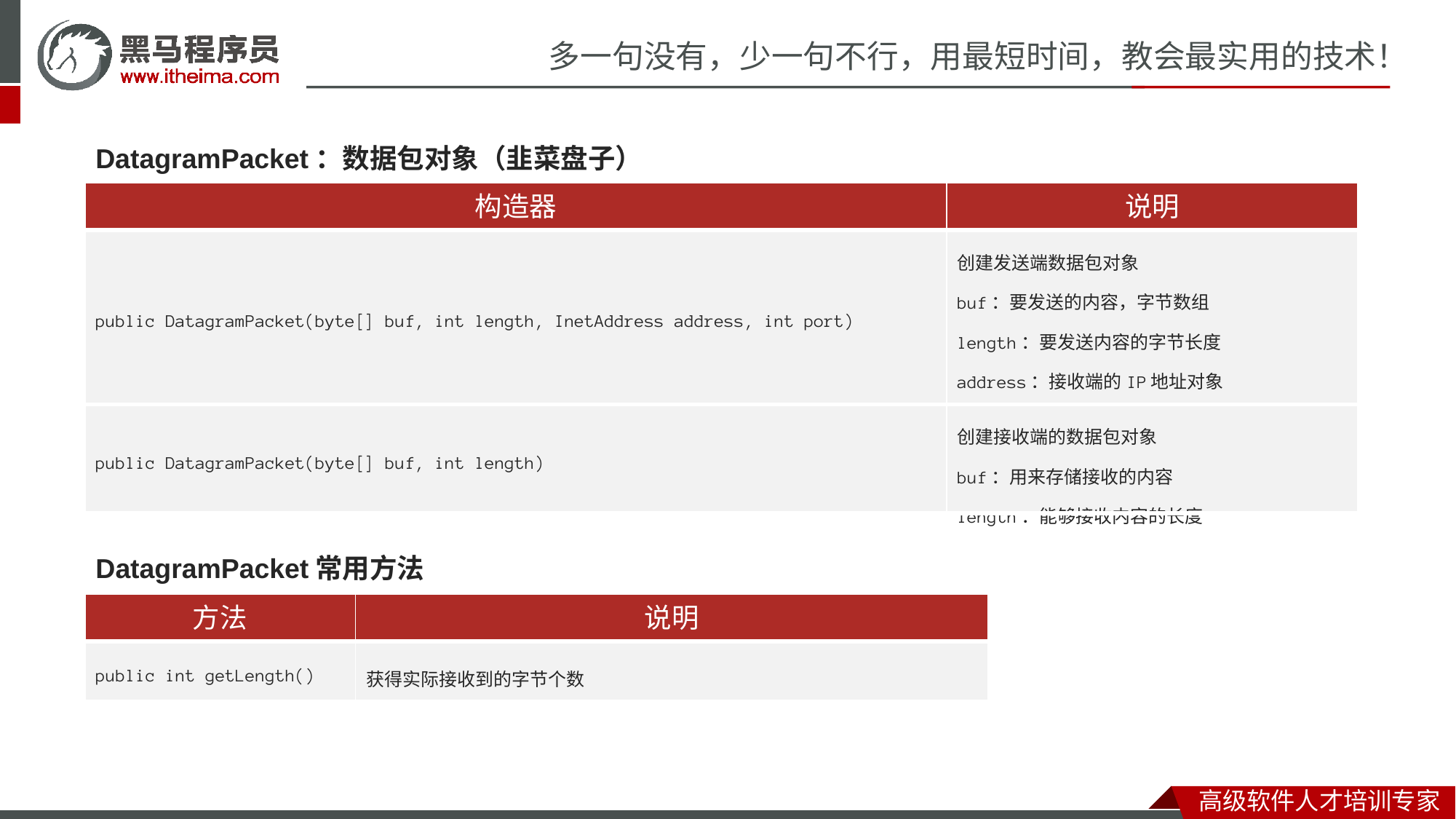

DatagramPacket：数据包对象（韭菜盘子）

| 构造器 | 说明 |
| --- | --- |
| public DatagramPacket(byte[] buf, int length, InetAddress address, int port) | 创建发送端数据包对象 buf：要发送的内容，字节数组 length：要发送内容的字节长度 address：接收端的IP地址对象 port：接收端的端口号 |
| public DatagramPacket(byte[] buf, int length) | 创建接收端的数据包对象 buf：用来存储接收的内容 length：能够接收内容的长度 |
DatagramPacket常用方法
| 方法 | 说明 |
| --- | --- |
| public int getLength() | 获得实际接收到的字节个数 |